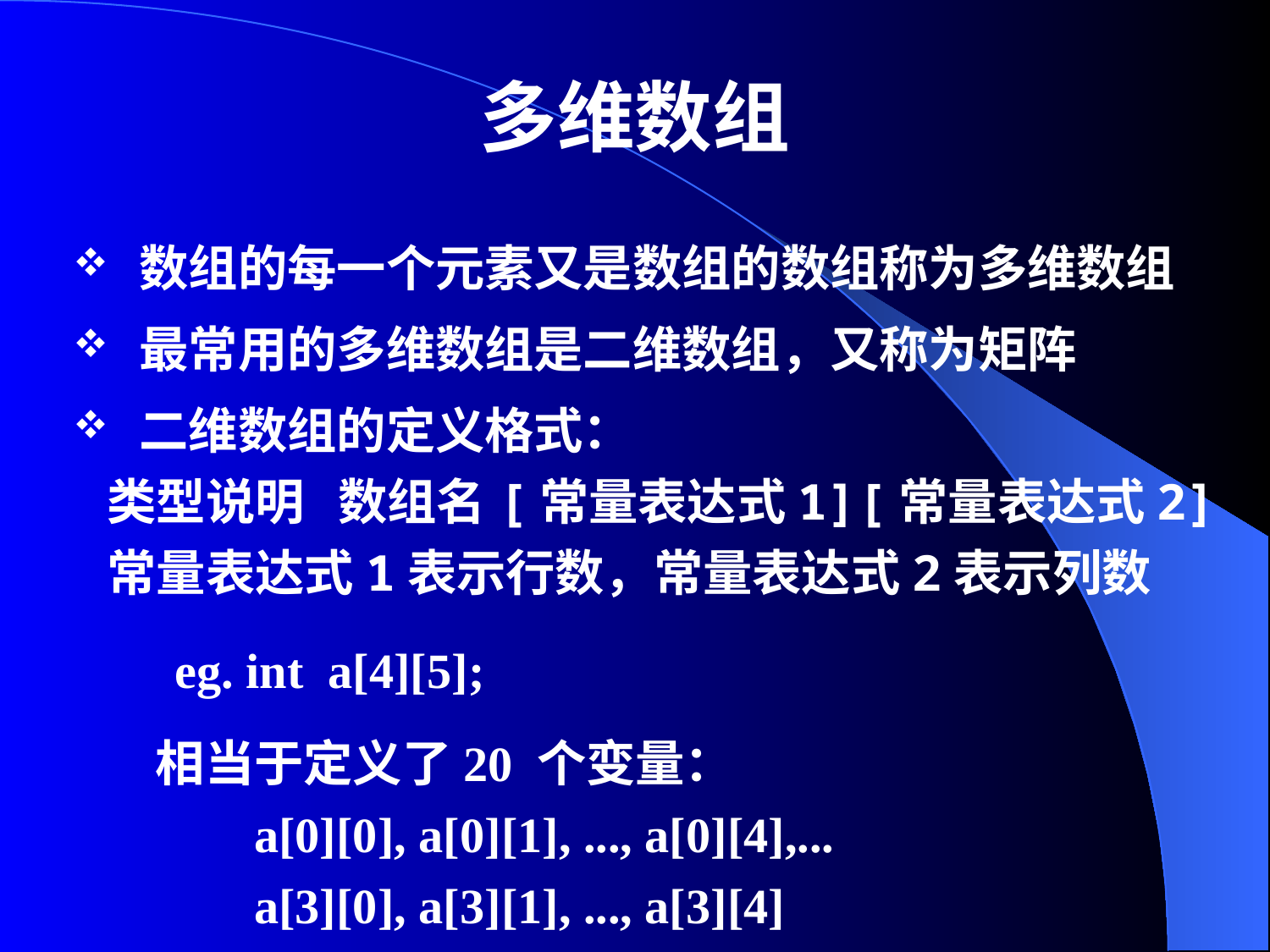

# 多维数组
数组的每一个元素又是数组的数组称为多维数组
最常用的多维数组是二维数组，又称为矩阵
二维数组的定义格式：
  类型说明   数组名[常量表达式1][常量表达式2]
  常量表达式1表示行数，常量表达式2表示列数
eg. int  a[4][5];
相当于定义了20 个变量：
        a[0][0], a[0][1], ..., a[0][4],...
        a[3][0], a[3][1], ..., a[3][4]